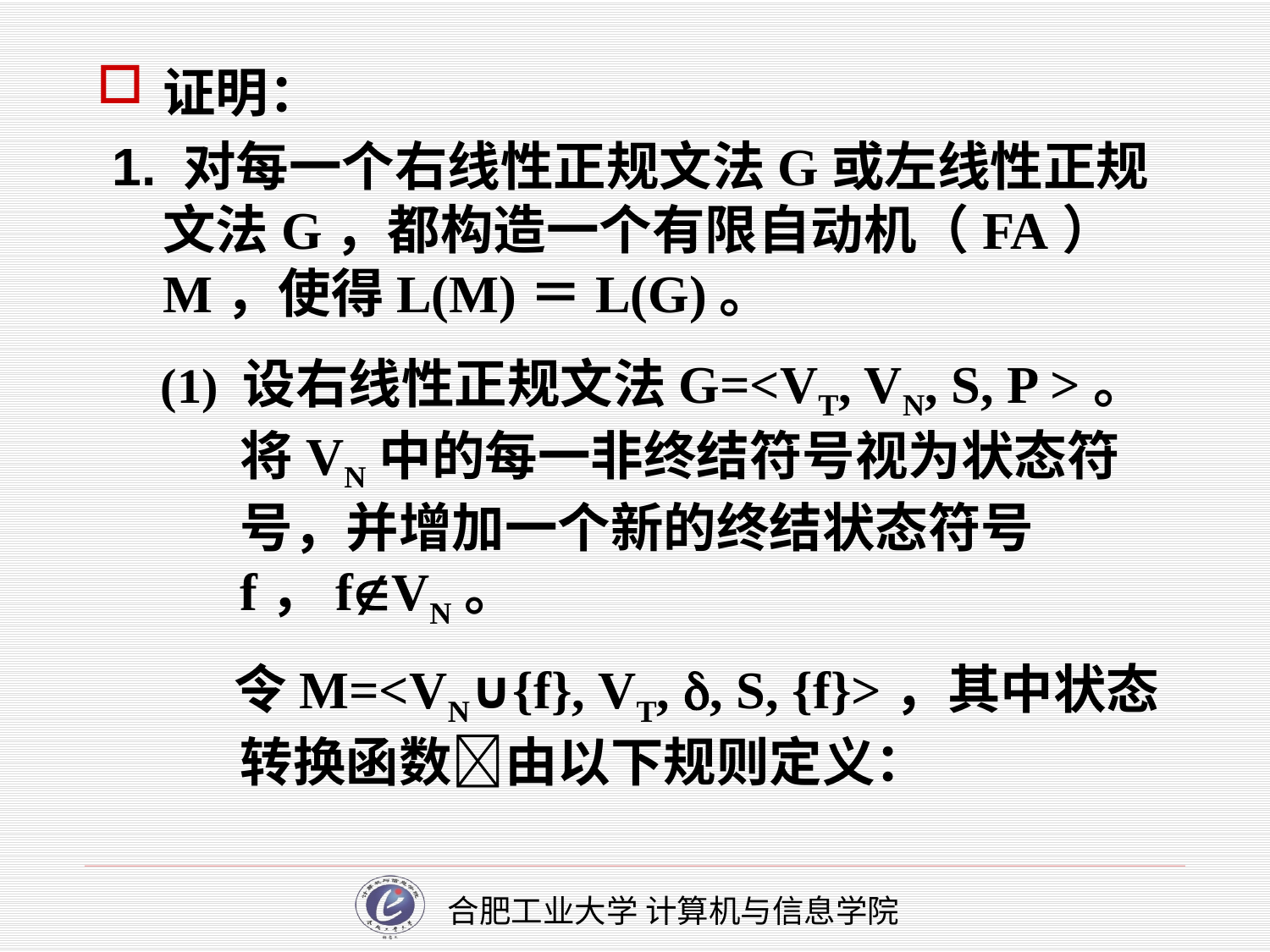

证明：
 1. 对每一个右线性正规文法G或左线性正规文法G，都构造一个有限自动机（FA） M，使得L(M)＝L(G)。
(1) 设右线性正规文法G=<VT, VN, S, P >。将VN中的每一非终结符号视为状态符号，并增加一个新的终结状态符号f，f∉VN。
     令M=<VN∪{f}, VT, δ, S, {f}>，其中状态转换函数δ由以下规则定义：
62